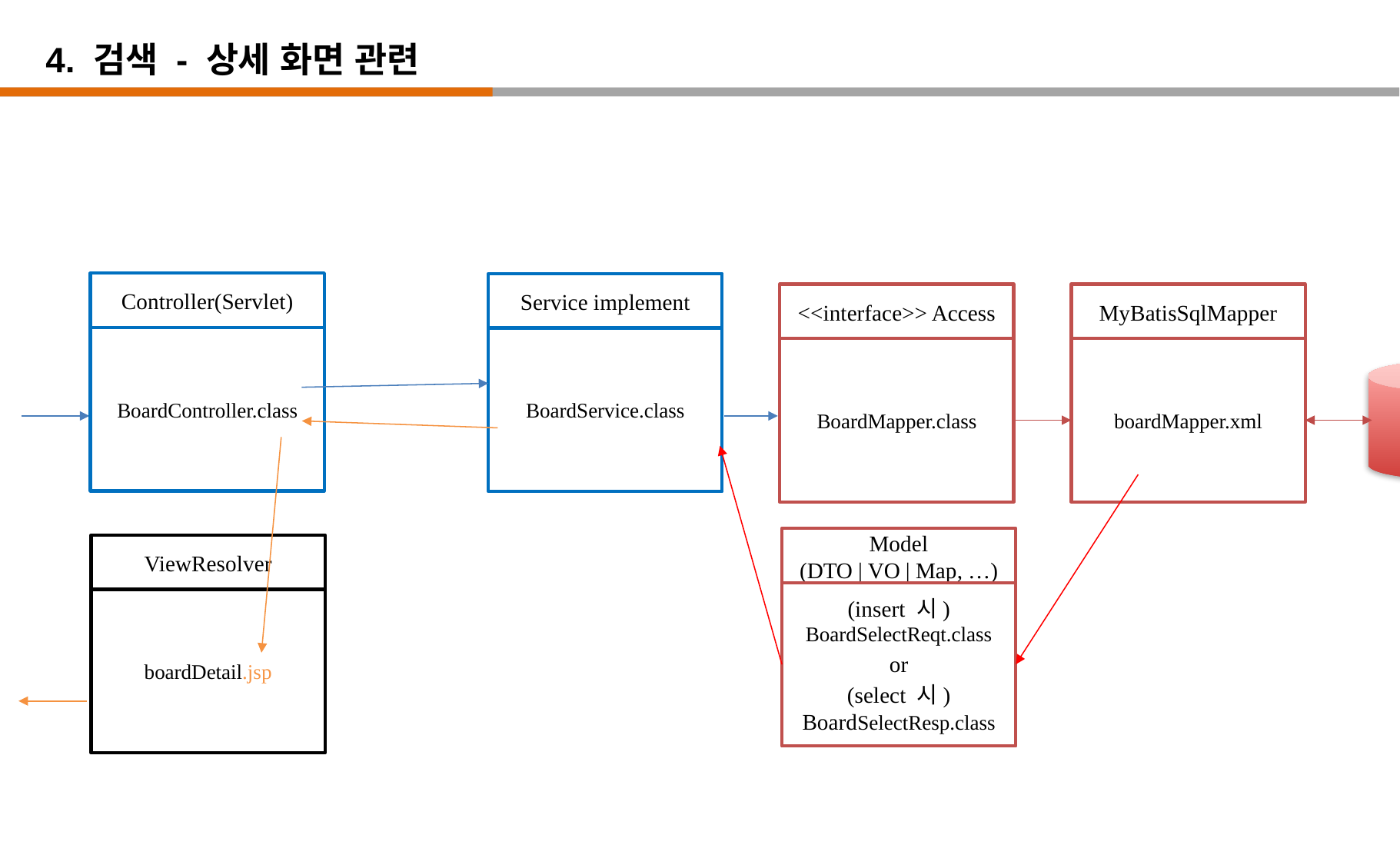

4. 검색 - 상세 화면 관련

Controller(Servlet)
Service implement
<<interface>> Access
MyBatisSqlMapper
BoardController.class
BoardService.class
BoardMapper.class
boardMapper.xml
ES
Model
(DTO | VO | Map, …)
ViewResolver
(insert 시)
BoardSelectReqt.class

or
(select 시) BoardSelectResp.class
boardDetail.jsp